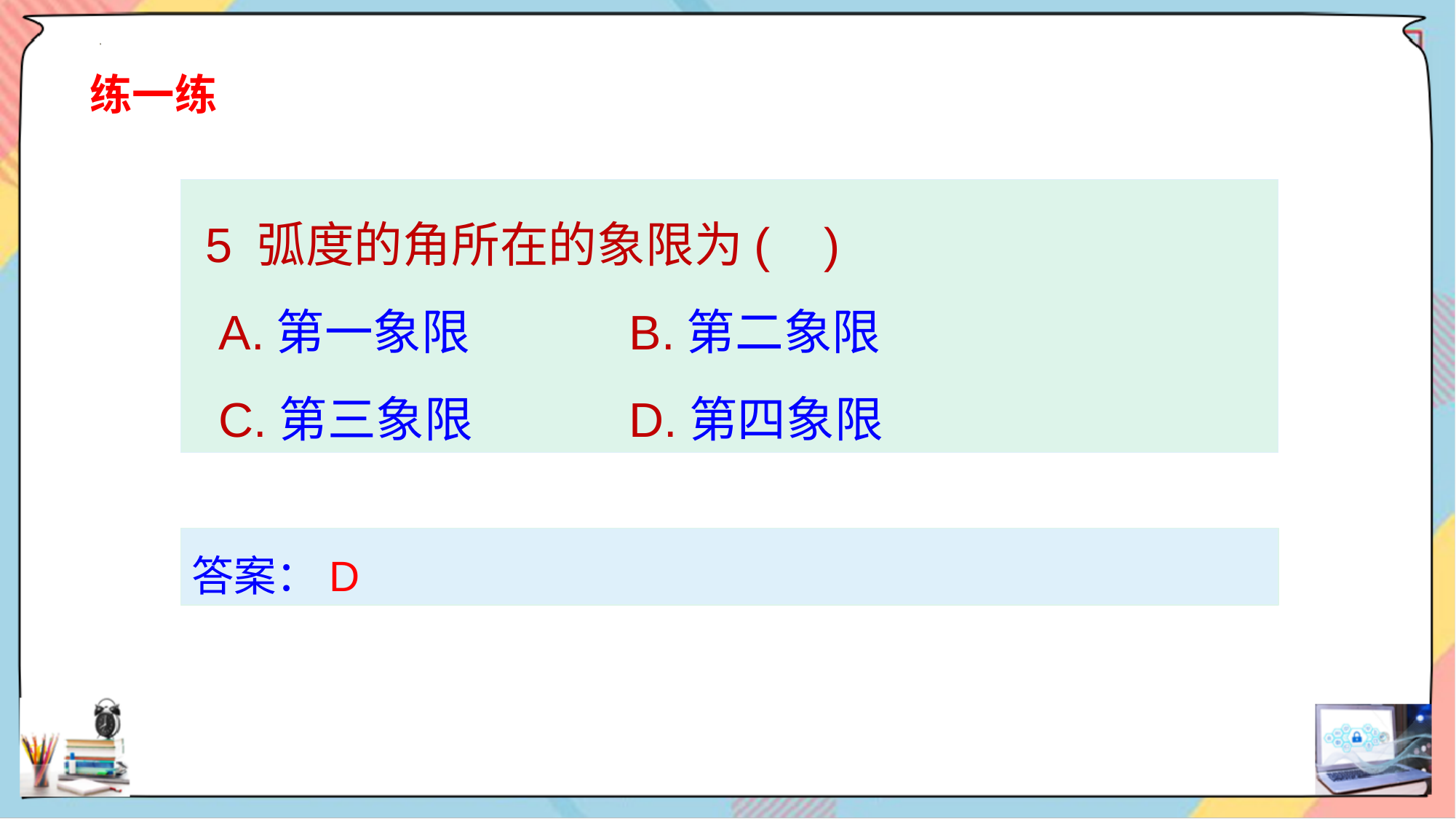

练一练
 5 弧度的角所在的象限为(    )
  A.第一象限	         B.第二象限
  C.第三象限	         D.第四象限
答案：D